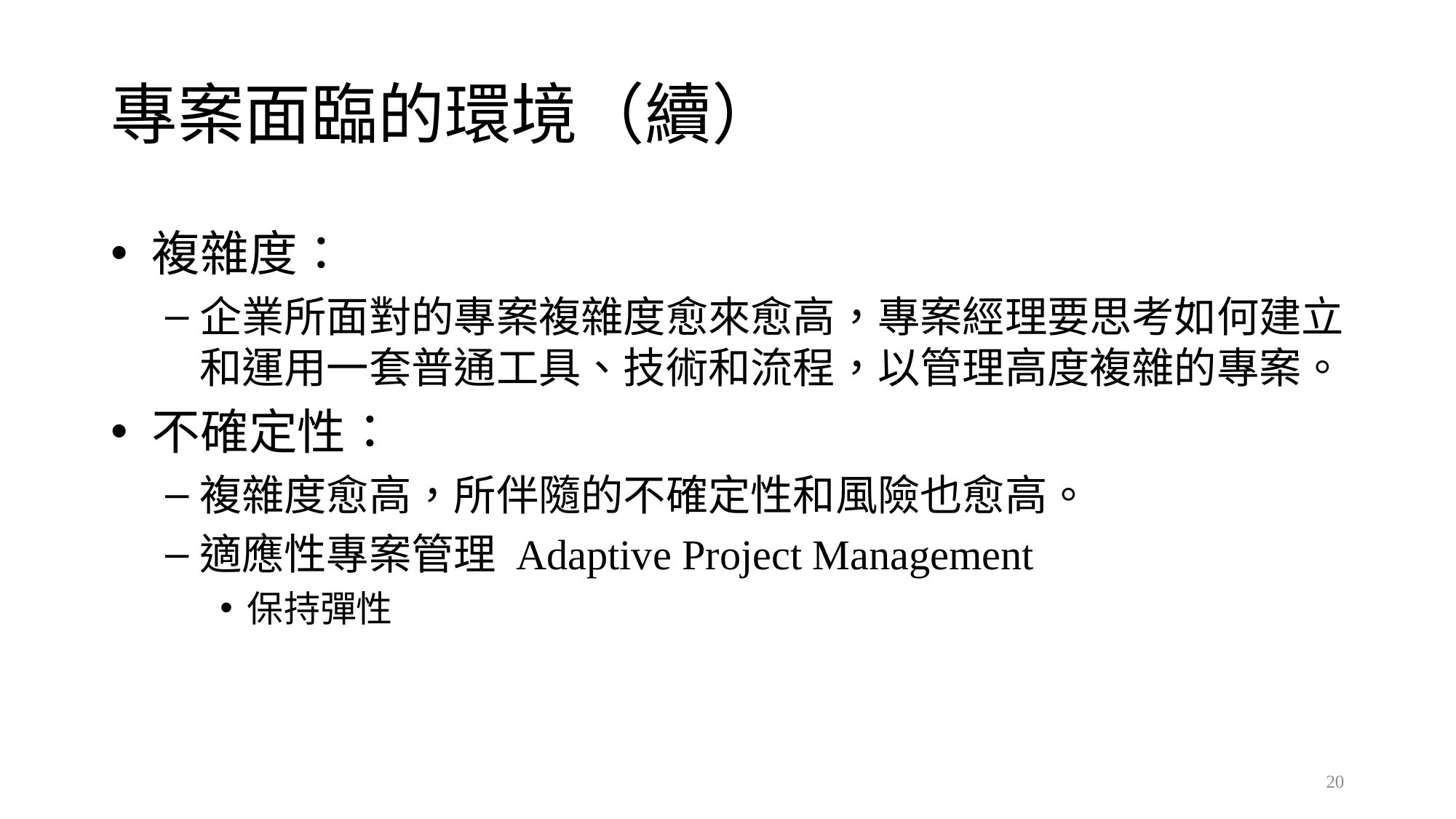

# 專案面臨的環境（續）
複雜度：
企業所面對的專案複雜度愈來愈高，專案經理要思考如何建立和運用一套普通工具、技術和流程，以管理高度複雜的專案。
不確定性：
複雜度愈高，所伴隨的不確定性和風險也愈高。
適應性專案管理 Adaptive Project Management
保持彈性
20